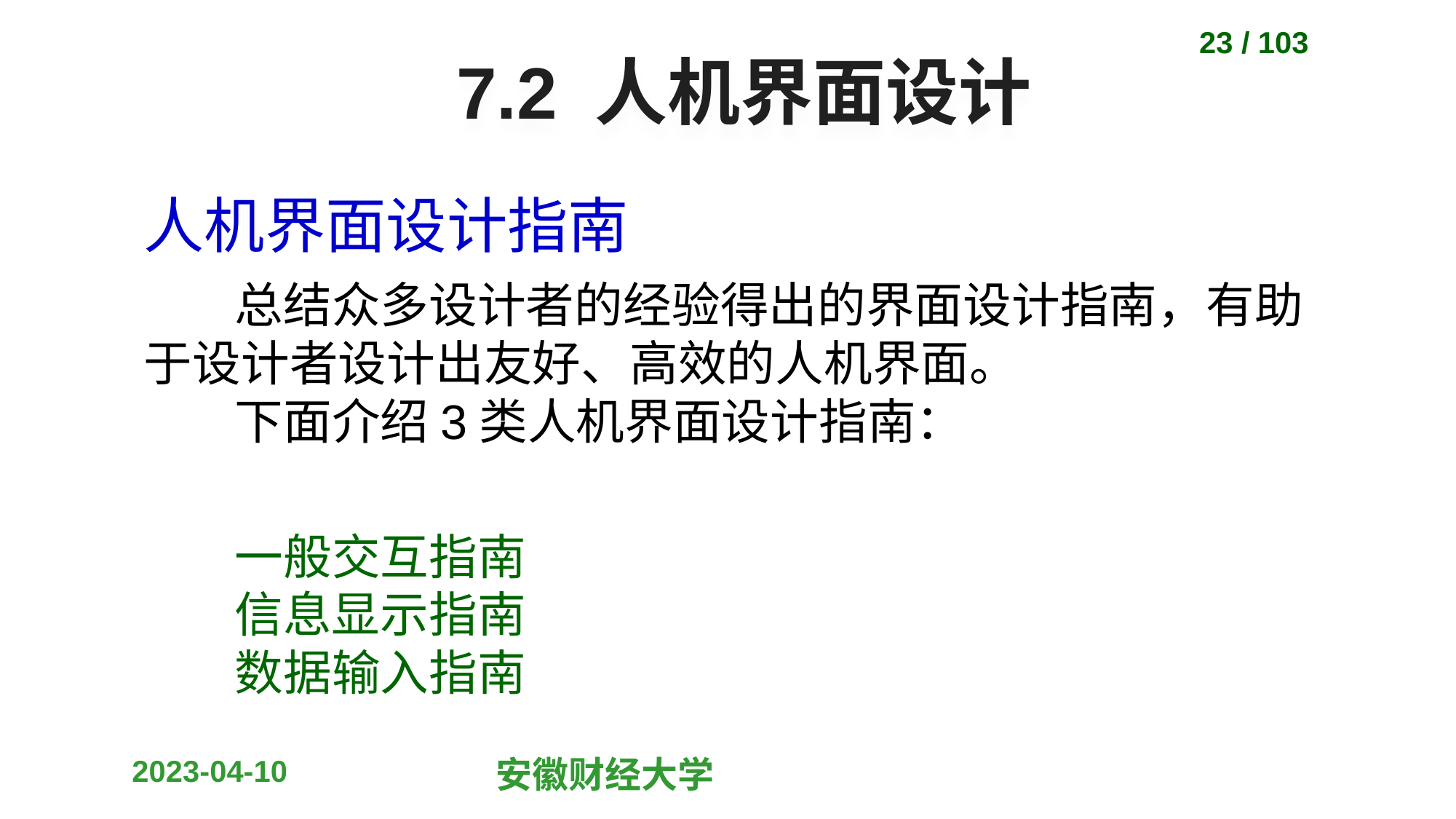

23 / 103
# 7.2 人机界面设计
人机界面设计指南
总结众多设计者的经验得出的界面设计指南，有助于设计者设计出友好、高效的人机界面。
下面介绍3类人机界面设计指南：
一般交互指南
信息显示指南
数据输入指南
2023-04-10
安徽财经大学